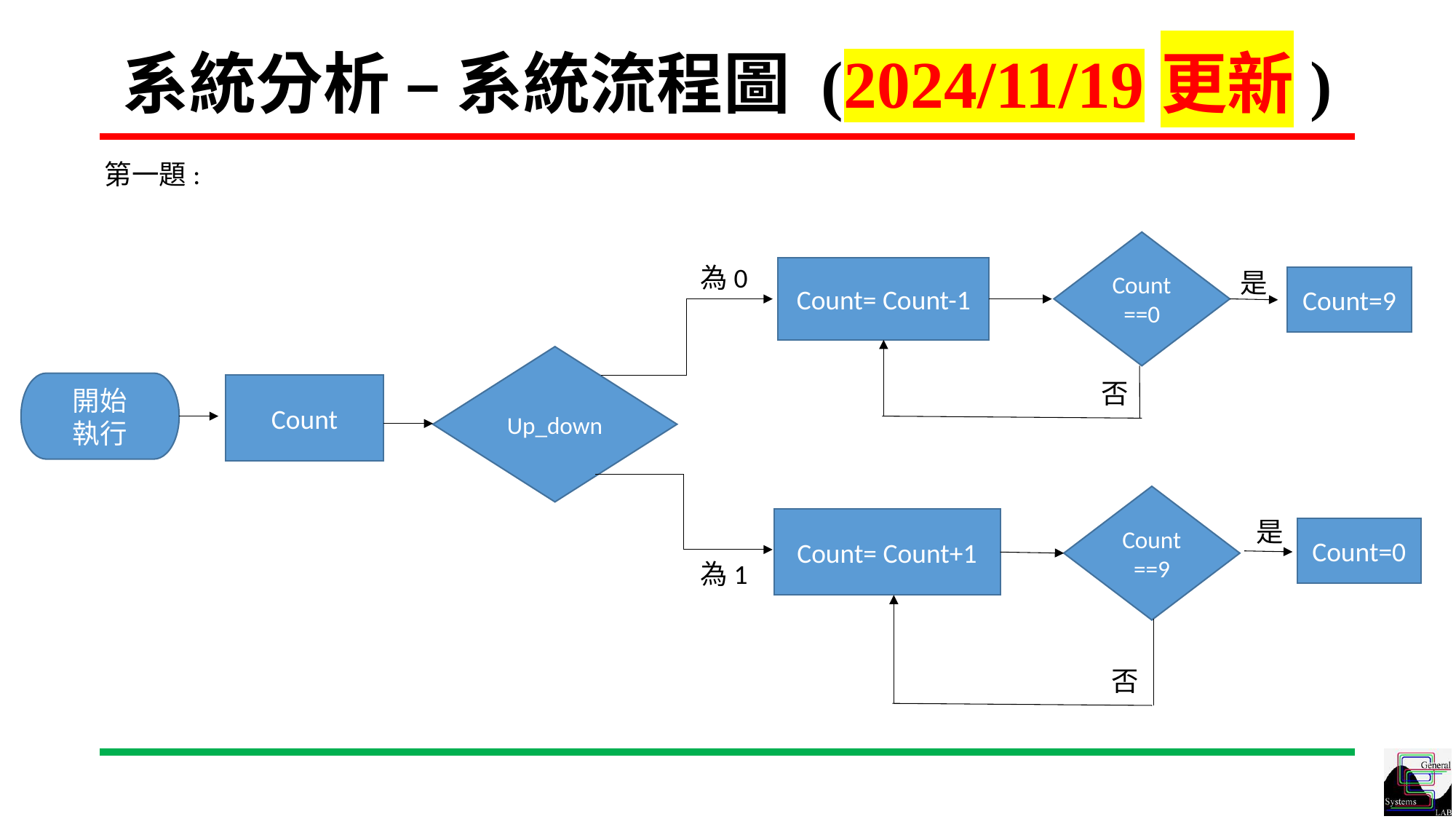

# 系統分析 – 系統流程圖 (2024/11/19更新)
第一題:
Count==0
為0
Count= Count-1
是
Count=9
Up_down
否
開始
執行
Count
Count==9
Count= Count+1
是
Count=0
為1
否